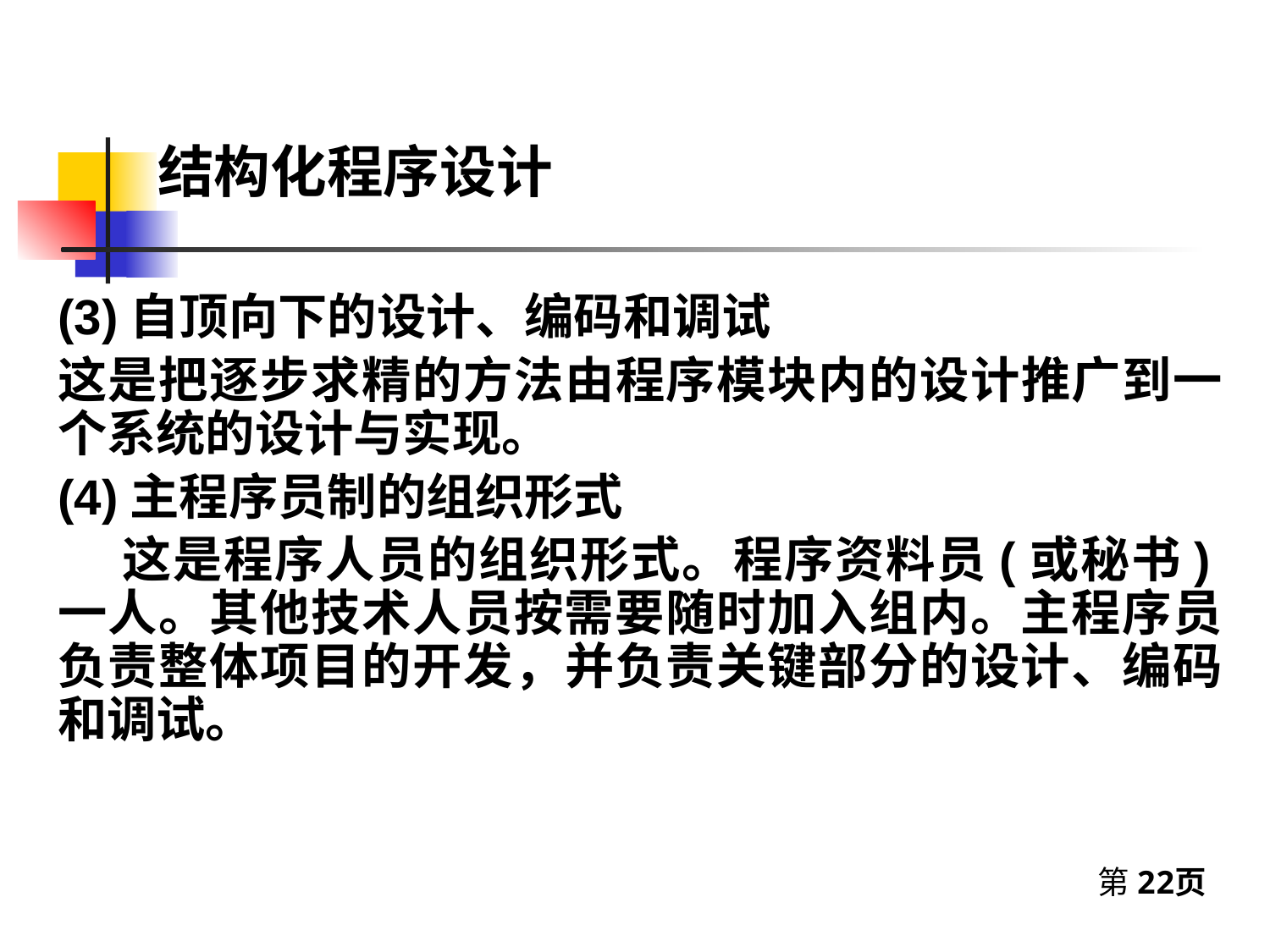

# 结构化程序设计
(3)自顶向下的设计、编码和调试
这是把逐步求精的方法由程序模块内的设计推广到一个系统的设计与实现。
(4)主程序员制的组织形式
    这是程序人员的组织形式。程序资料员(或秘书)一人。其他技术人员按需要随时加入组内。主程序员负责整体项目的开发，并负责关键部分的设计、编码和调试。